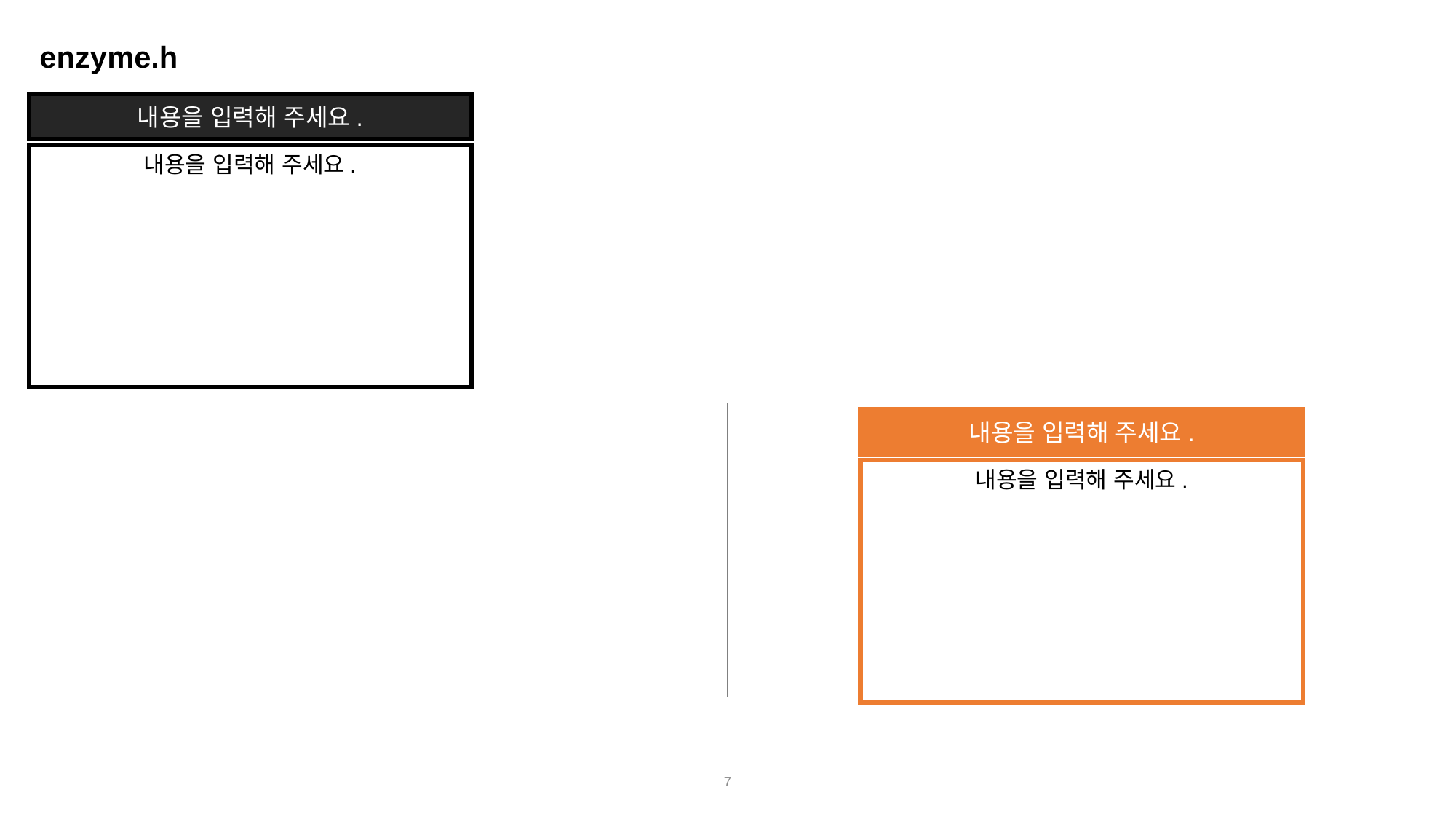

enzyme.h
내용을 입력해 주세요.
내용을 입력해 주세요.
내용을 입력해 주세요.
내용을 입력해 주세요.
7